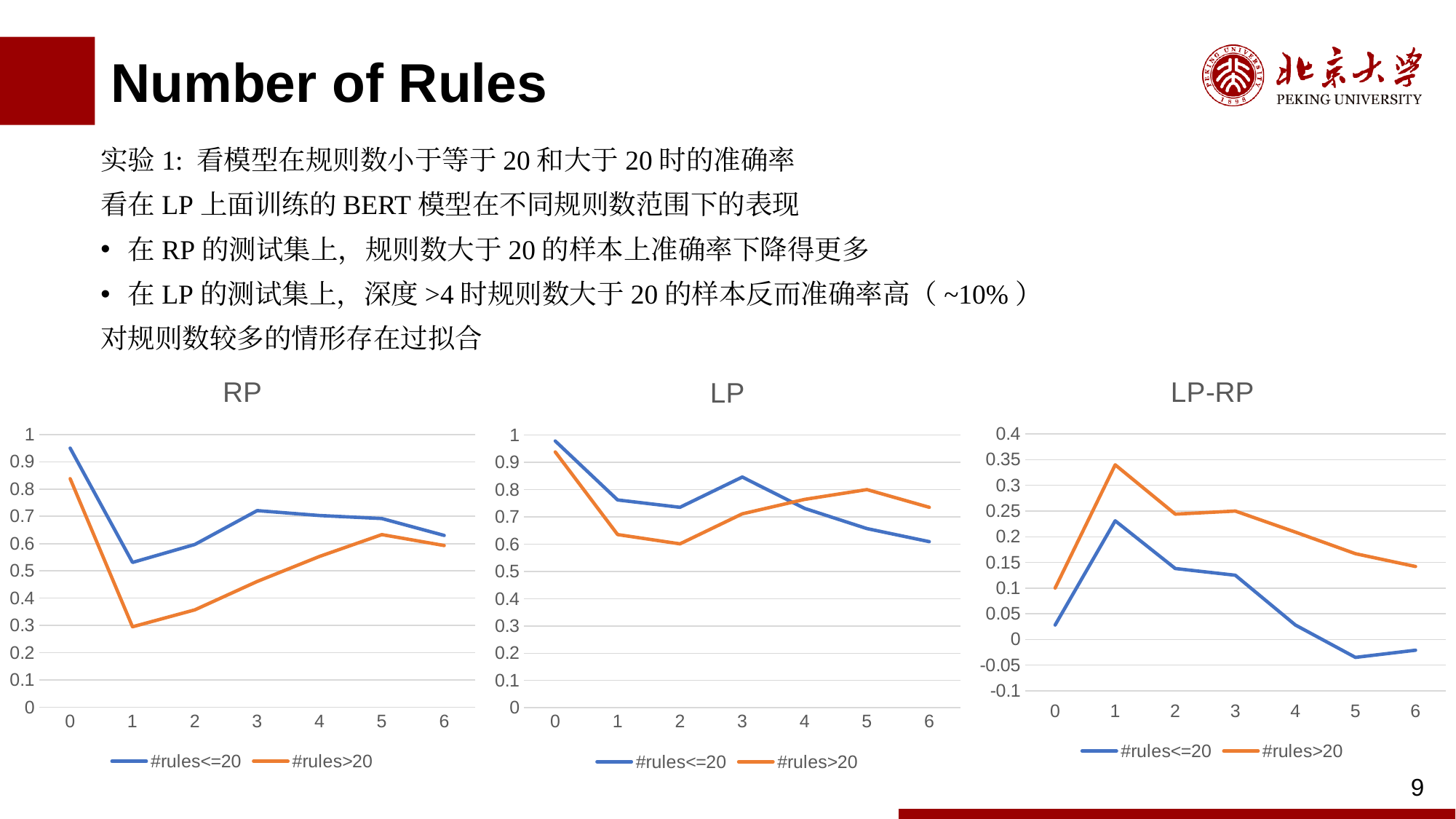

# Number of Rules
实验1: 看模型在规则数小于等于20和大于20时的准确率
看在LP上面训练的BERT模型在不同规则数范围下的表现
在RP的测试集上，规则数大于20的样本上准确率下降得更多
在LP的测试集上，深度>4时规则数大于20的样本反而准确率高（~10%）
对规则数较多的情形存在过拟合

### Chart: LP-RP

| Category | #rules<=20 | #rules>20 |
|---|---|---|
| 0 | 0.028 | 0.1 |
| 1 | 0.231 | 0.34 |
| 2 | 0.138 | 0.244 |
| 3 | 0.125 | 0.25 |
| 4 | 0.028 | 0.209 |
| 5 | -0.035 | 0.167 |
| 6 | -0.021 | 0.142 |

### Chart: RP

| Category | #rules<=20 | #rules>20 |
|---|---|---|
| 0 | 0.95 | 0.838 |
| 1 | 0.531 | 0.295 |
| 2 | 0.597 | 0.357 |
| 3 | 0.721 | 0.461 |
| 4 | 0.703 | 0.553 |
| 5 | 0.692 | 0.633 |
| 6 | 0.63 | 0.593 |

### Chart: LP

| Category | #rules<=20 | #rules>20 |
|---|---|---|
| 0 | 0.978 | 0.938 |
| 1 | 0.762 | 0.635 |
| 2 | 0.735 | 0.601 |
| 3 | 0.846 | 0.711 |
| 4 | 0.731 | 0.764 |
| 5 | 0.657 | 0.8 |
| 6 | 0.609 | 0.735 |